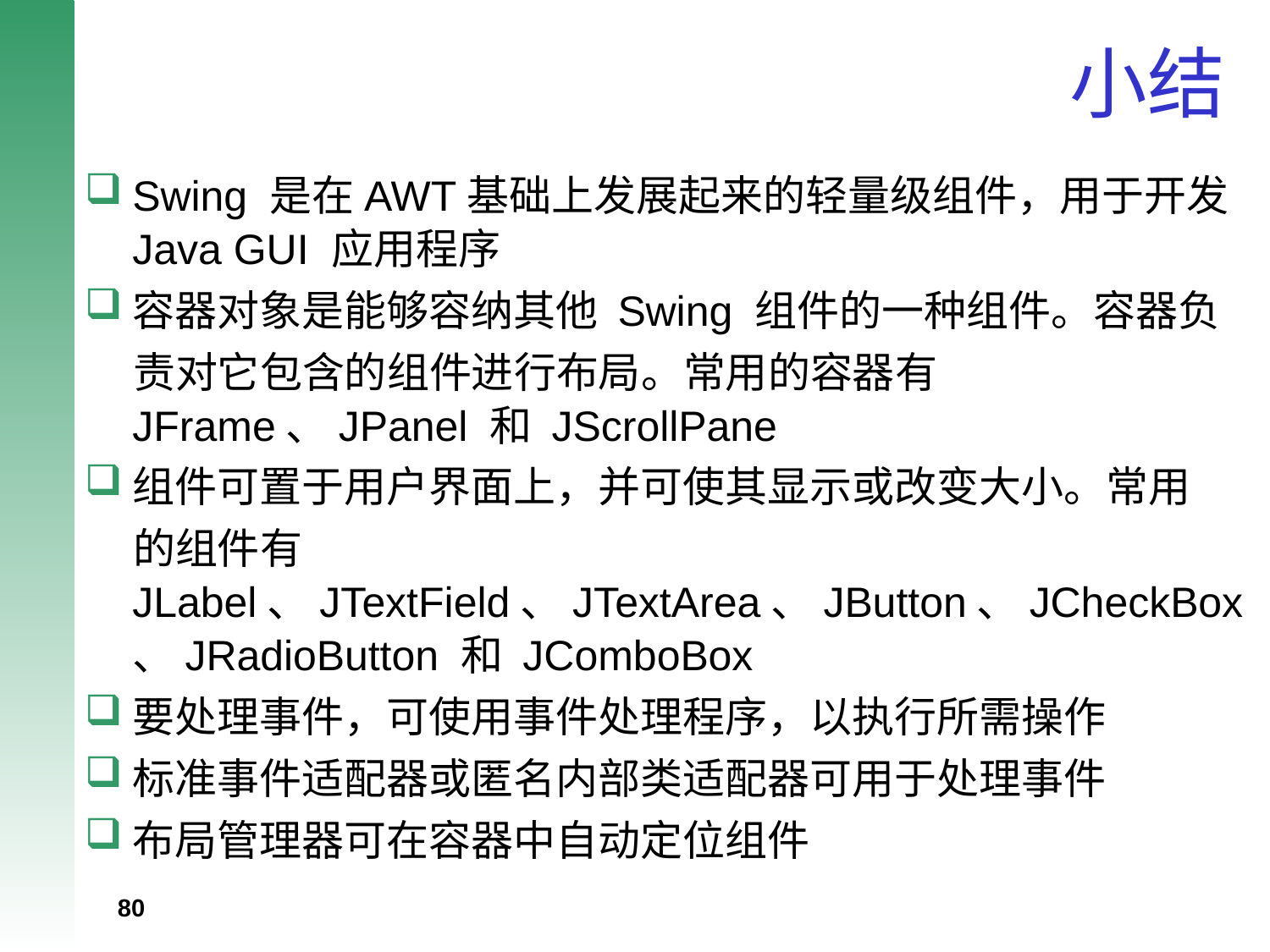

# 小结
Swing 是在AWT基础上发展起来的轻量级组件，用于开发Java GUI 应用程序
容器对象是能够容纳其他 Swing 组件的一种组件。容器负
    责对它包含的组件进行布局。常用的容器有 JFrame、JPanel 和 JScrollPane
组件可置于用户界面上，并可使其显示或改变大小。常用
    的组件有 JLabel、JTextField、JTextArea、JButton、JCheckBox、JRadioButton 和 JComboBox
要处理事件，可使用事件处理程序，以执行所需操作
标准事件适配器或匿名内部类适配器可用于处理事件
布局管理器可在容器中自动定位组件
80